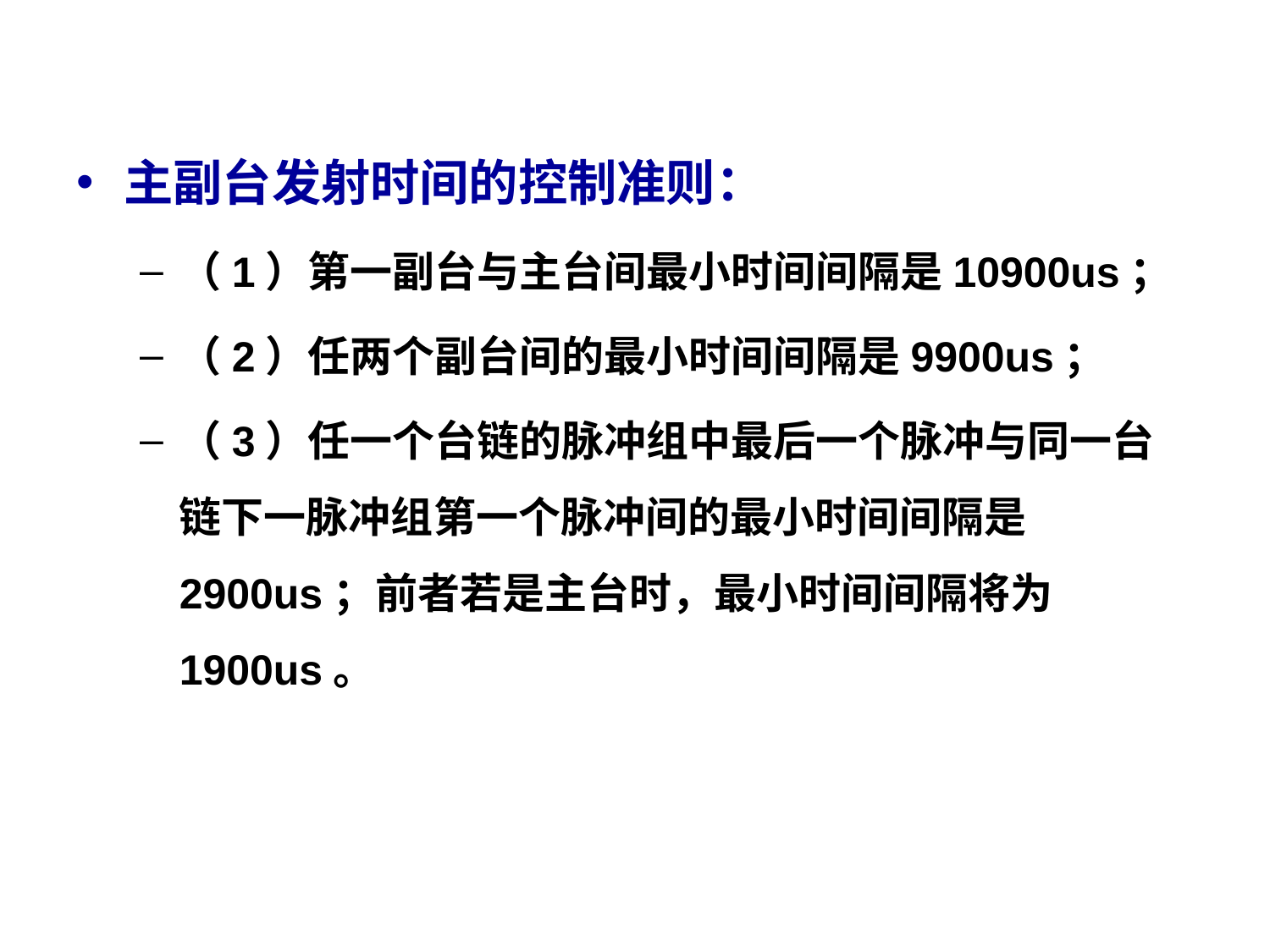

主副台发射时间的控制准则：
（1）第一副台与主台间最小时间间隔是10900us；
（2）任两个副台间的最小时间间隔是9900us；
（3）任一个台链的脉冲组中最后一个脉冲与同一台链下一脉冲组第一个脉冲间的最小时间间隔是2900us；前者若是主台时，最小时间间隔将为1900us。